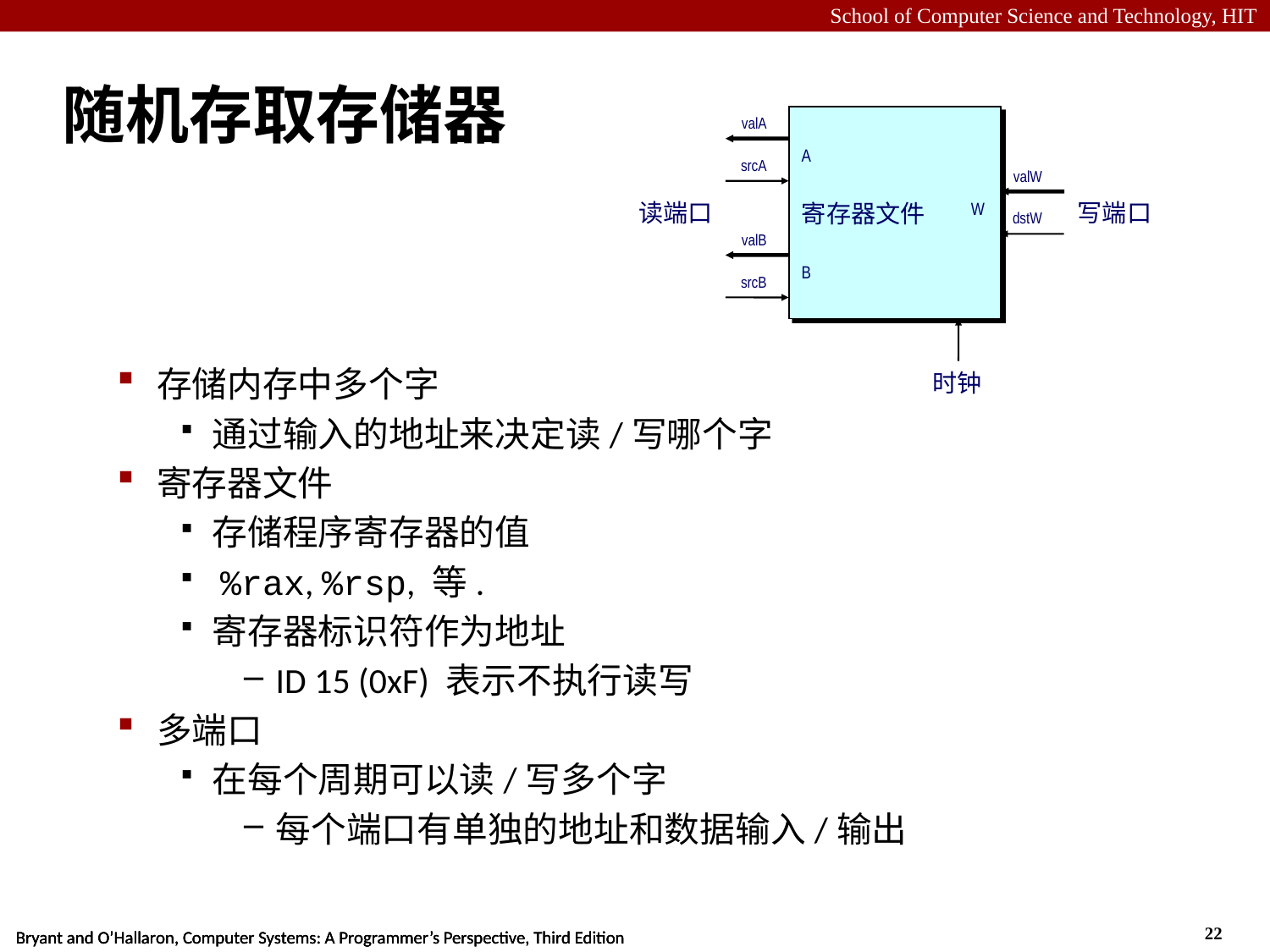

# 随机存取存储器
valA

寄存器文件
srcA
A
valW

读端口
W
dstW
写端口

valB

srcB
B

时钟
存储内存中多个字
通过输入的地址来决定读/写哪个字
寄存器文件
存储程序寄存器的值
 %rax, %rsp, 等.
寄存器标识符作为地址
ID 15 (0xF) 表示不执行读写
多端口
在每个周期可以读/写多个字
每个端口有单独的地址和数据输入/输出